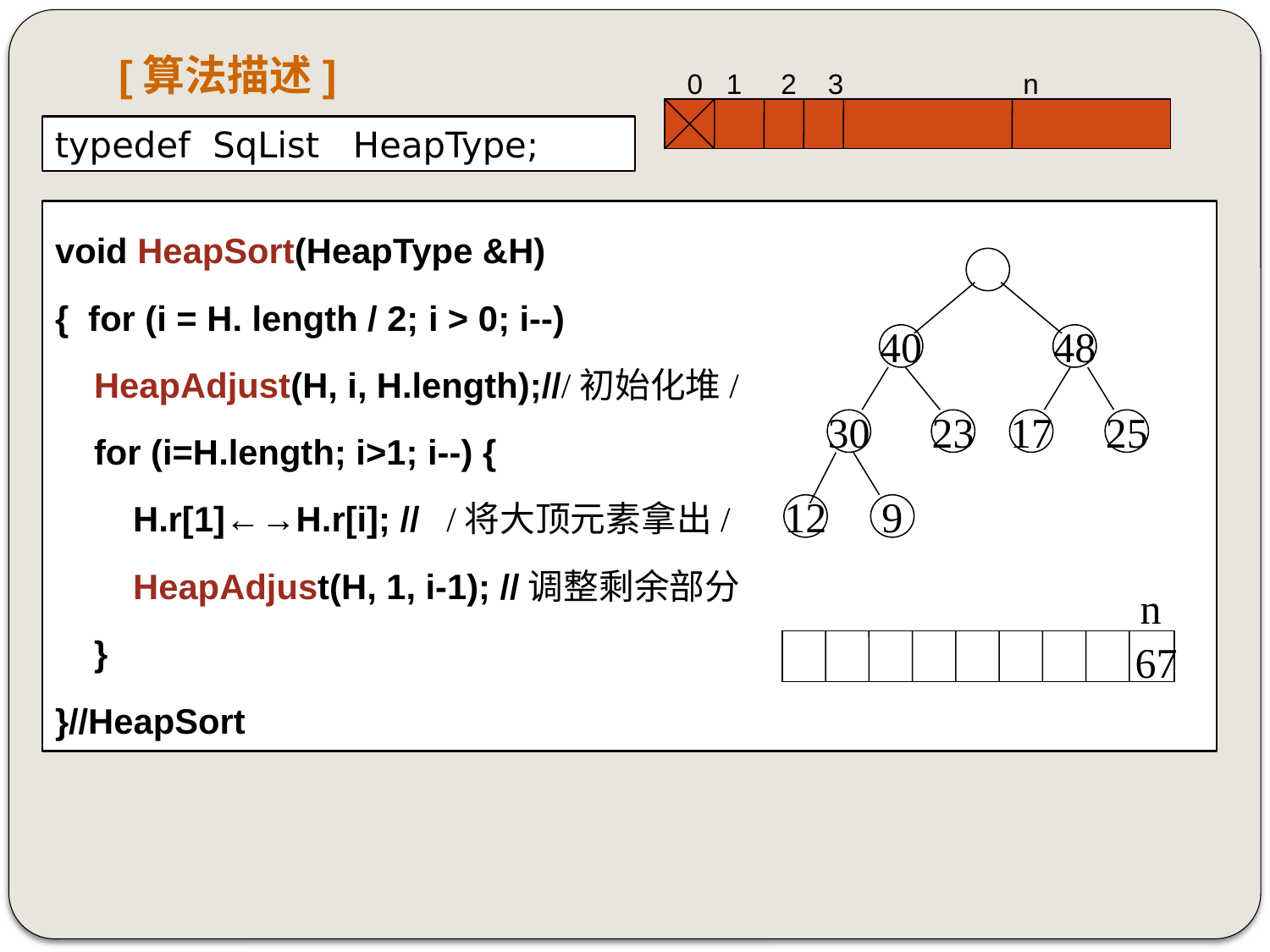

# [算法描述]
0   1     2    3                       n

typedef  SqList   HeapType;
void HeapSort(HeapType &H)
{  for (i = H. length / 2; i > 0; i--)
    HeapAdjust(H, i, H.length);///初始化堆/
    for (i=H.length; i>1; i--) {
        H.r[1]←→H.r[i]; //   /将大顶元素拿出/
        HeapAdjust(H, 1, i-1); //调整剩余部分
    }
}//HeapSort

40
48

30
23
17
25

12
9
n
67